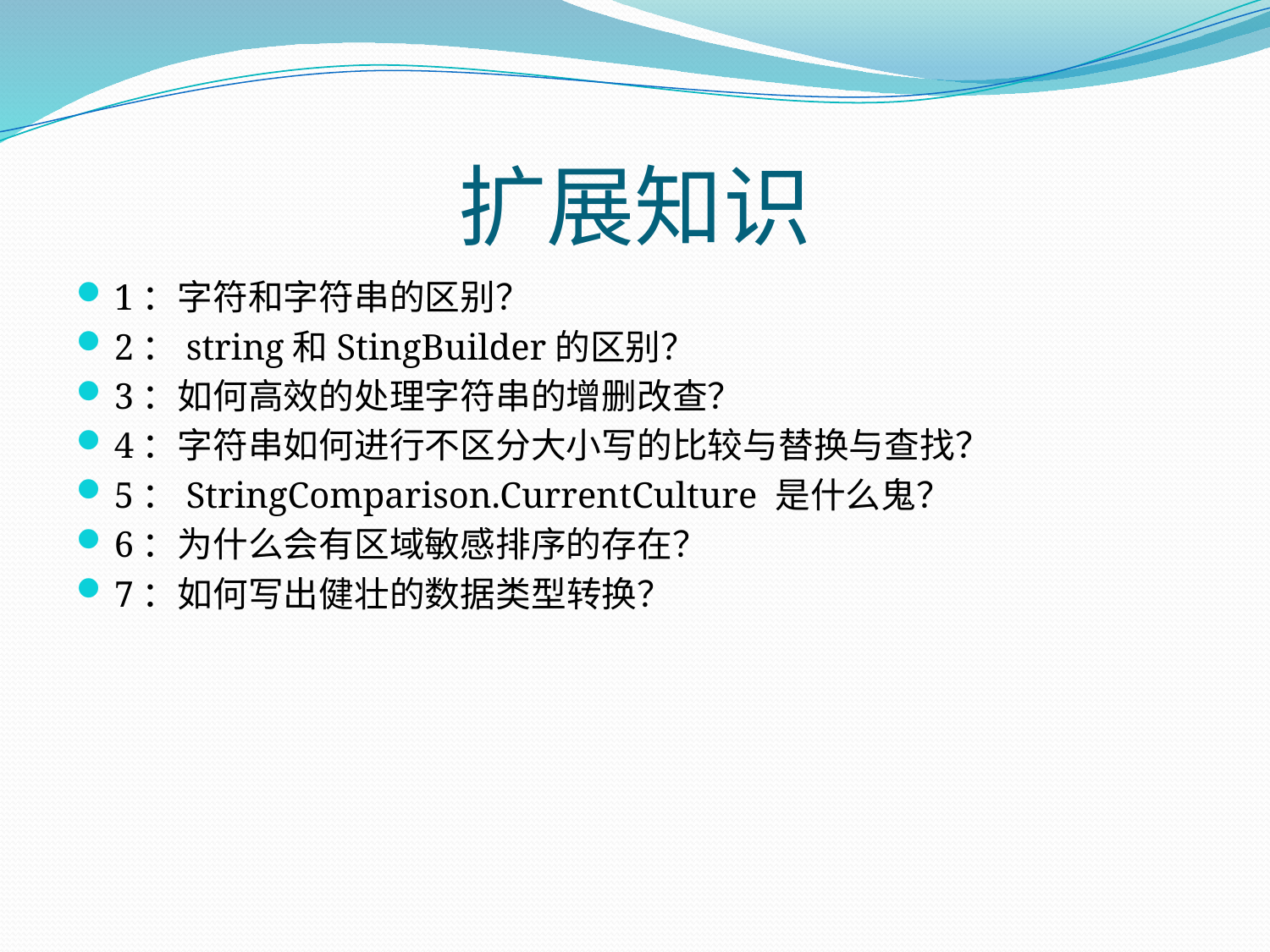

# 扩展知识
1：字符和字符串的区别？
2：string和StingBuilder的区别？
3：如何高效的处理字符串的增删改查？
4：字符串如何进行不区分大小写的比较与替换与查找？
5：StringComparison.CurrentCulture 是什么鬼？
6：为什么会有区域敏感排序的存在？
7：如何写出健壮的数据类型转换？